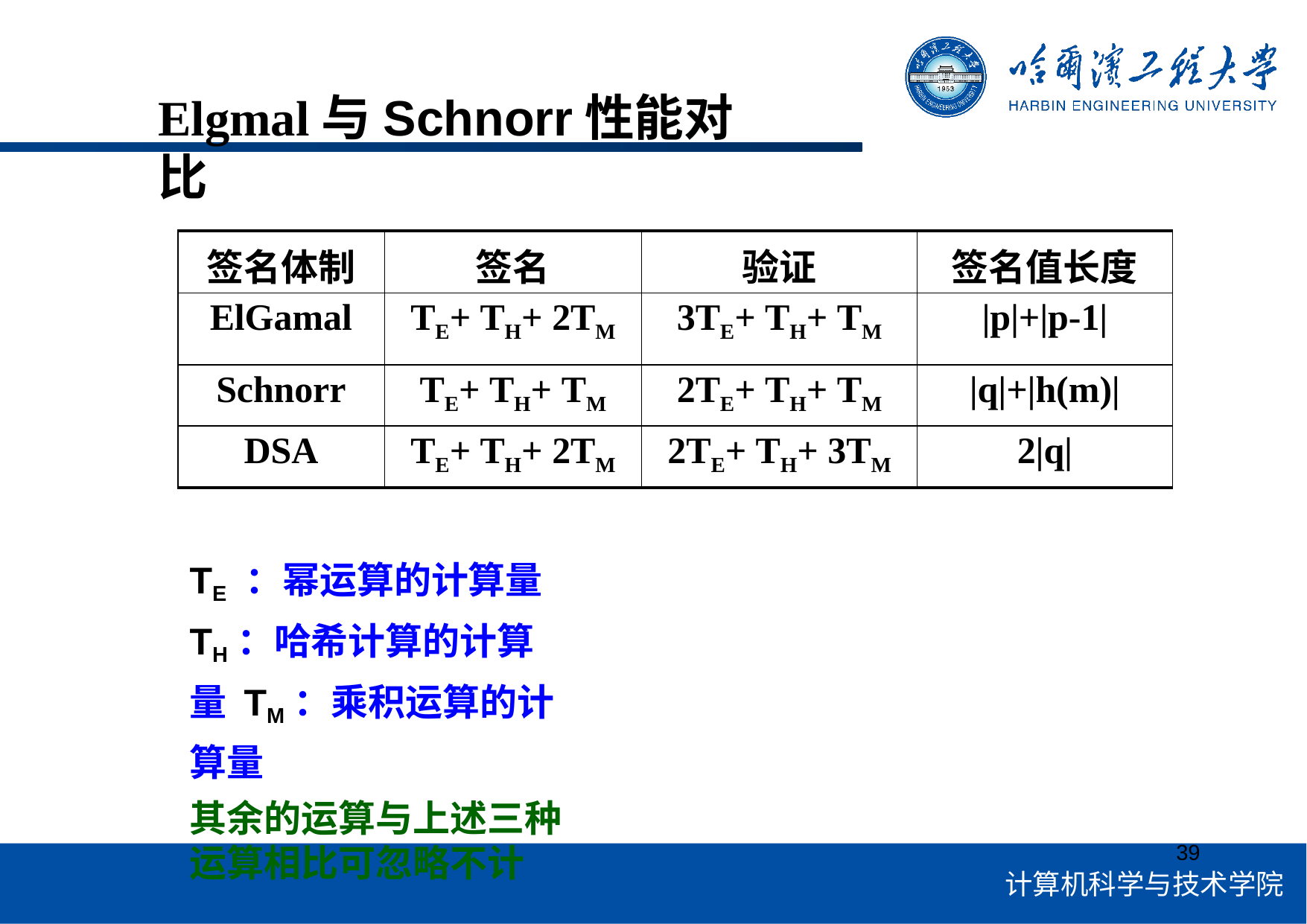

# Elgmal与Schnorr性能对比
| 签名体制 | 签名 | 验证 | 签名值长度 |
| --- | --- | --- | --- |
| ElGamal | TE+ TH+ 2TM | 3TE+ TH+ TM | |p|+|p-1| |
| Schnorr | TE+ TH+ TM | 2TE+ TH+ TM | |q|+|h(m)| |
| DSA | TE+ TH+ 2TM | 2TE+ TH+ 3TM | 2|q| |
TE ：幂运算的计算量 TH：哈希计算的计算量 TM：乘积运算的计算量
其余的运算与上述三种运算相比可忽略不计
39